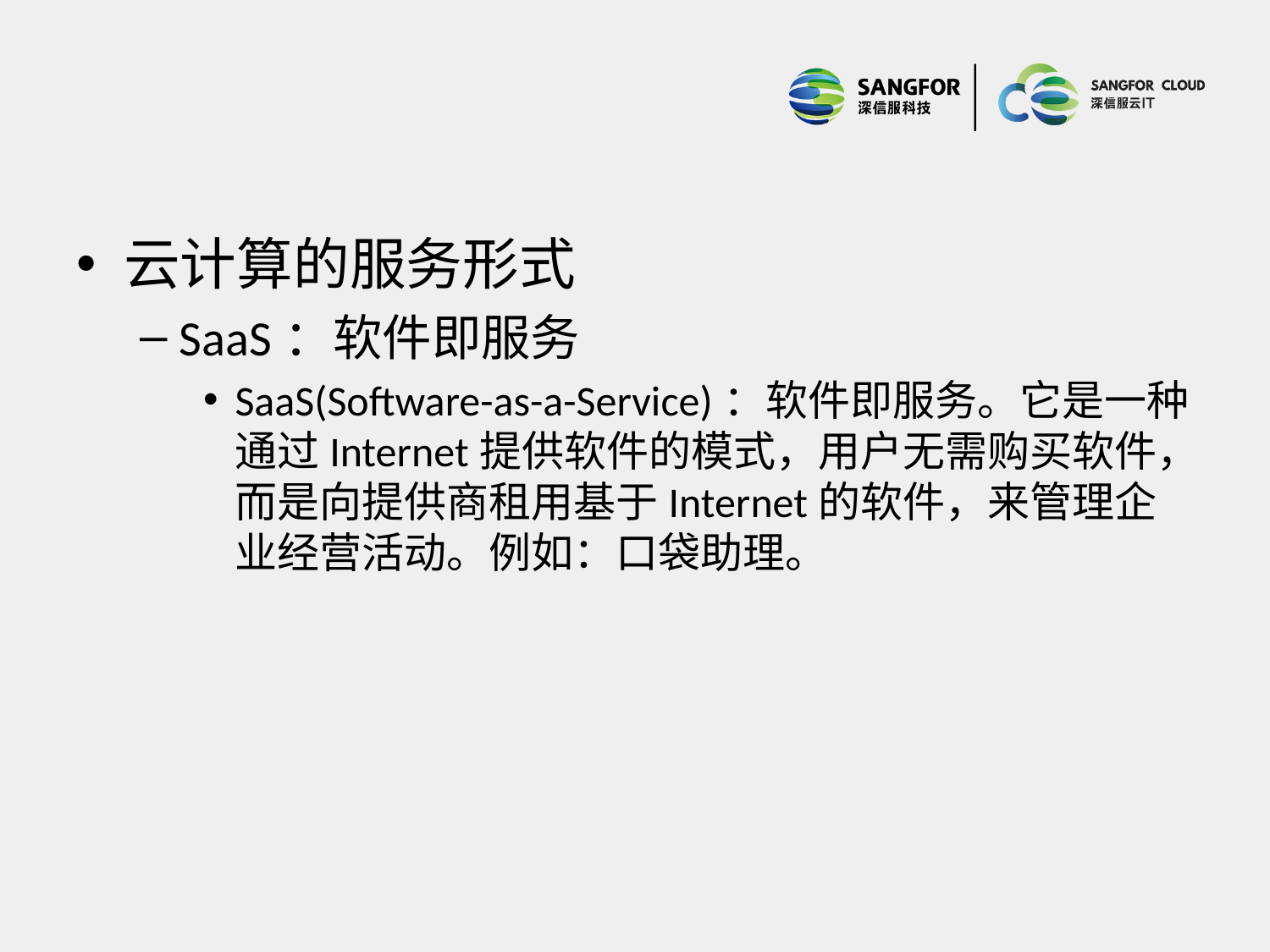

#
云计算的服务形式
SaaS：软件即服务
SaaS(Software-as-a-Service)：软件即服务。它是一种通过Internet提供软件的模式，用户无需购买软件，而是向提供商租用基于Internet的软件，来管理企业经营活动。例如：口袋助理。